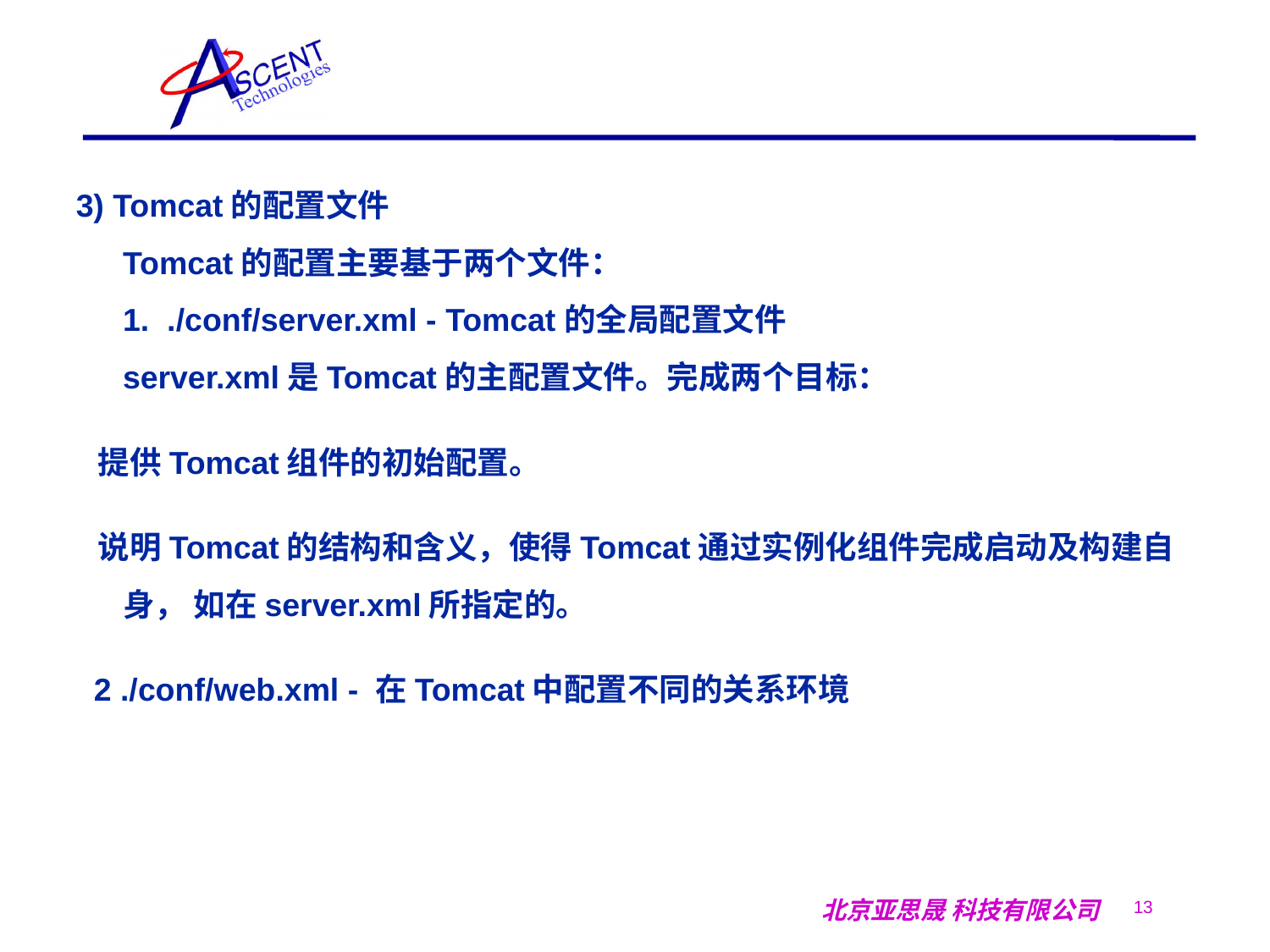

#
3) Tomcat的配置文件
Tomcat的配置主要基于两个文件：
1.  ./conf/server.xml - Tomcat的全局配置文件
server.xml是Tomcat的主配置文件。完成两个目标：
  提供Tomcat组件的初始配置。
  说明Tomcat的结构和含义，使得Tomcat通过实例化组件完成启动及构建自身， 如在server.xml所指定的。
  2 ./conf/web.xml - 在Tomcat中配置不同的关系环境